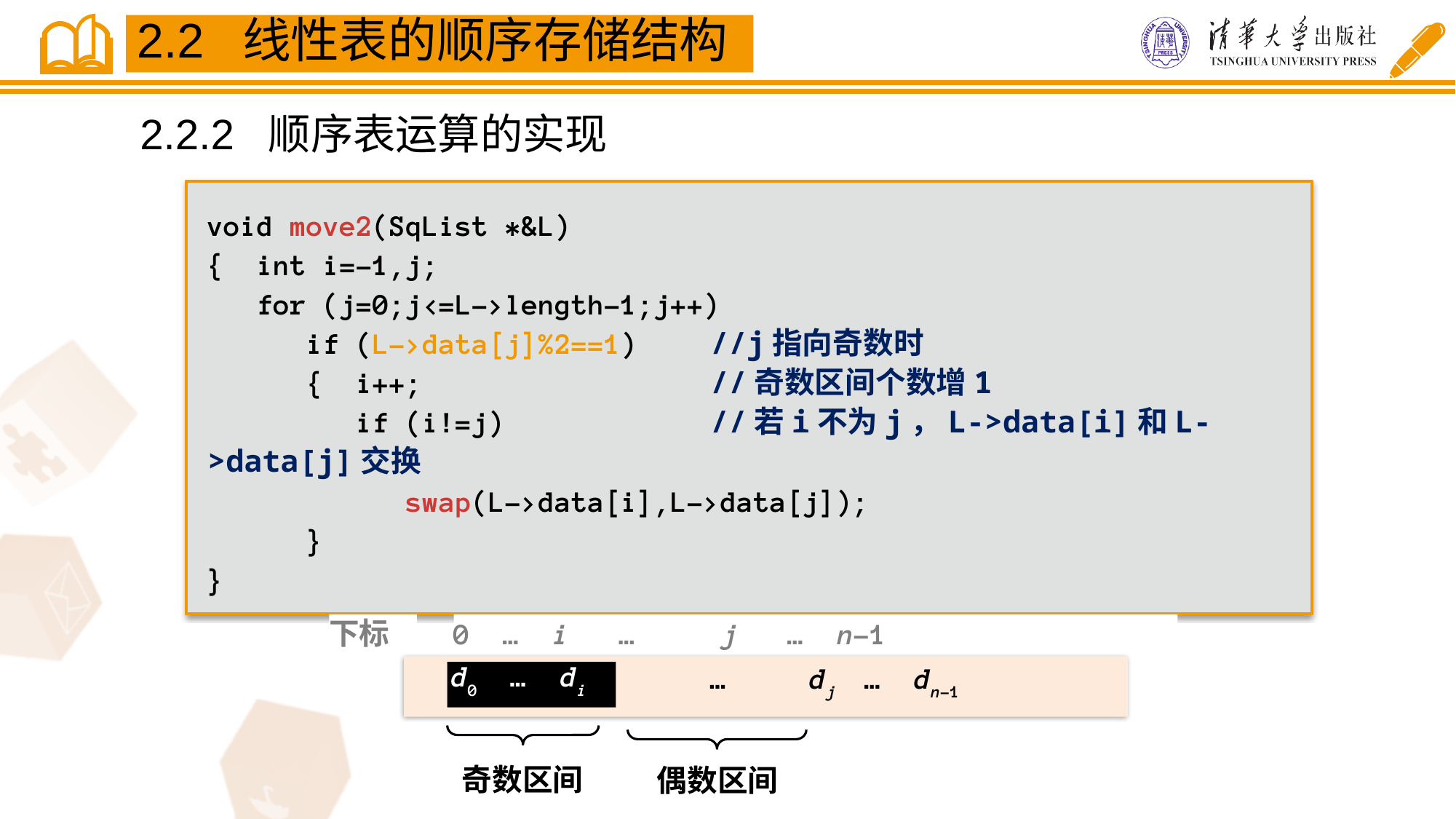

2.2  线性表的顺序存储结构
 2.2.2  顺序表运算的实现
void move2(SqList *&L)
{  int i=-1,j;
   for (j=0;j<=L->length-1;j++)
      if (L->data[j]%2==1)	    //j指向奇数时
      {  i++;			    //奇数区间个数增1
         if (i!=j)		    //若i不为j，L->data[i]和L->data[j]交换
            swap(L->data[i],L->data[j]);
      }
}
下标
0  …  i   … 	   j   …  n-1

                  …     dj   …  dn-1

d0  …	di
奇数区间
偶数区间